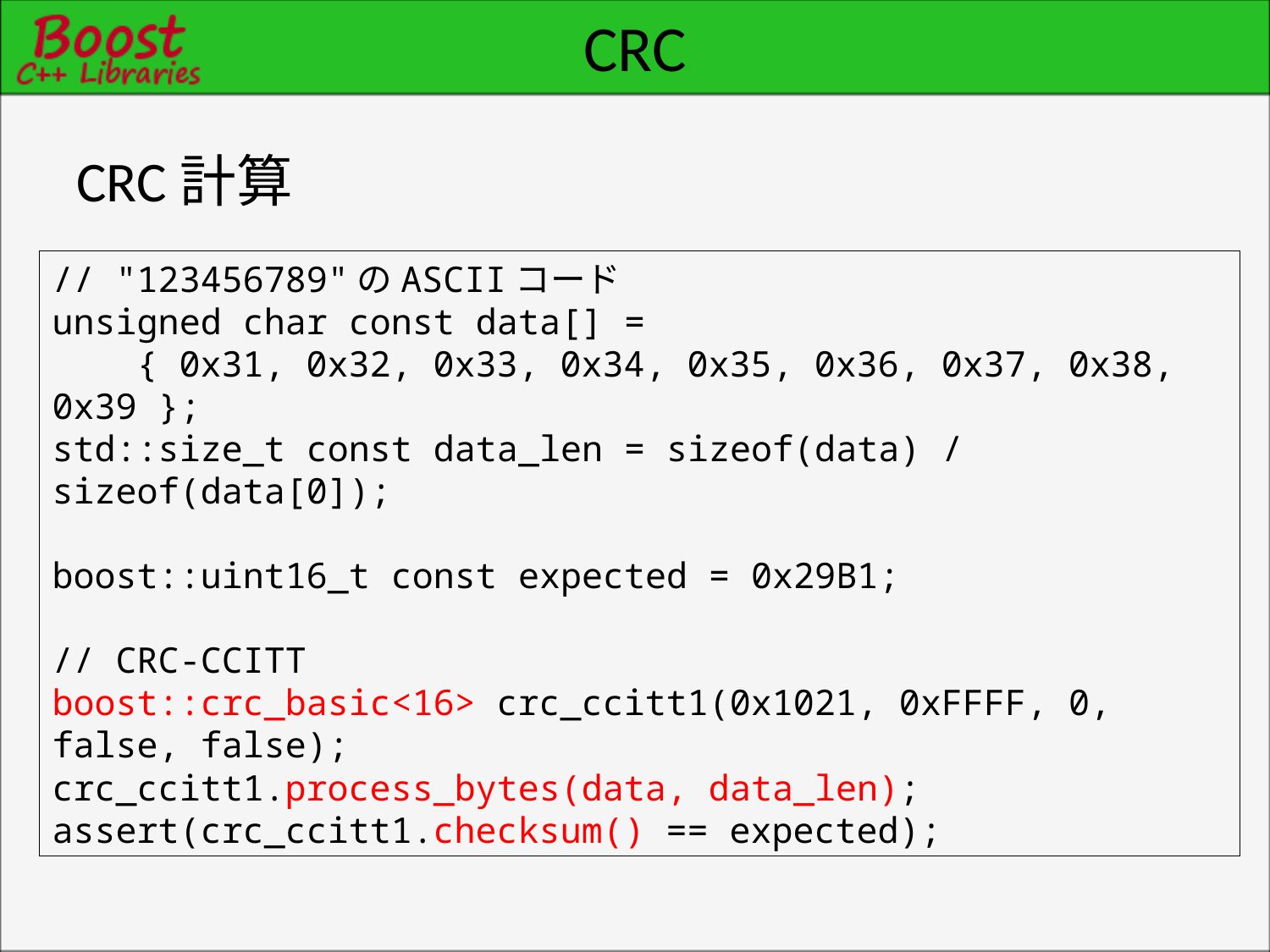

# CRC
CRC計算
// "123456789"のASCIIコード
unsigned char const data[] =
    { 0x31, 0x32, 0x33, 0x34, 0x35, 0x36, 0x37, 0x38, 0x39 };
std::size_t const data_len = sizeof(data) / sizeof(data[0]);

boost::uint16_t const expected = 0x29B1;

// CRC-CCITT
boost::crc_basic<16> crc_ccitt1(0x1021, 0xFFFF, 0, false, false);
crc_ccitt1.process_bytes(data, data_len);
assert(crc_ccitt1.checksum() == expected);